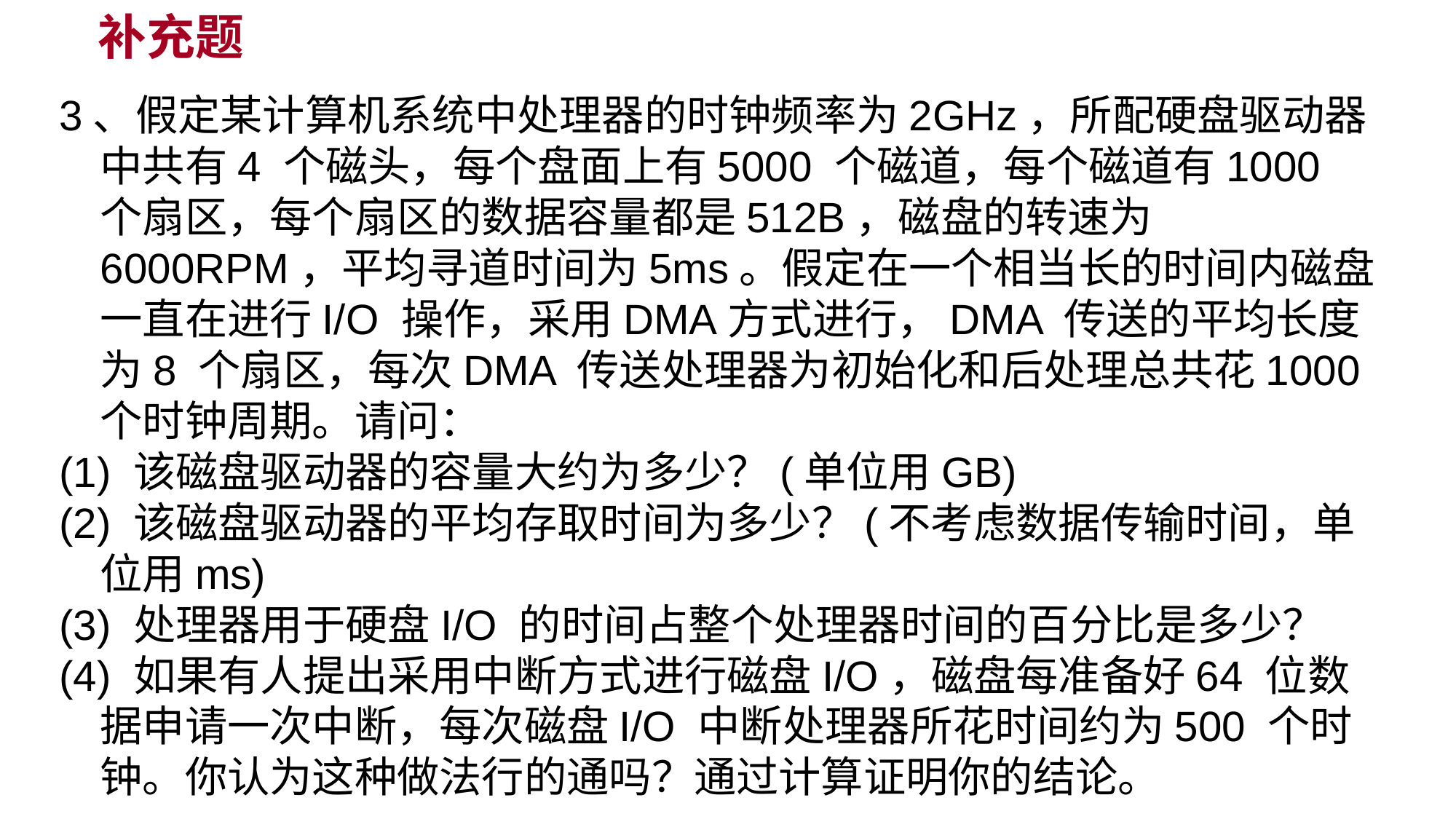

# 补充题
3、假定某计算机系统中处理器的时钟频率为2GHz，所配硬盘驱动器中共有4 个磁头，每个盘面上有5000 个磁道，每个磁道有1000 个扇区，每个扇区的数据容量都是512B，磁盘的转速为6000RPM，平均寻道时间为5ms。假定在一个相当长的时间内磁盘一直在进行I/O 操作，采用DMA方式进行，DMA 传送的平均长度为8 个扇区，每次DMA 传送处理器为初始化和后处理总共花1000个时钟周期。请问：
(1) 该磁盘驱动器的容量大约为多少？(单位用GB)
(2) 该磁盘驱动器的平均存取时间为多少？(不考虑数据传输时间，单位用ms)
(3) 处理器用于硬盘I/O 的时间占整个处理器时间的百分比是多少？
(4) 如果有人提出采用中断方式进行磁盘I/O，磁盘每准备好64 位数据申请一次中断，每次磁盘I/O 中断处理器所花时间约为500 个时钟。你认为这种做法行的通吗？通过计算证明你的结论。